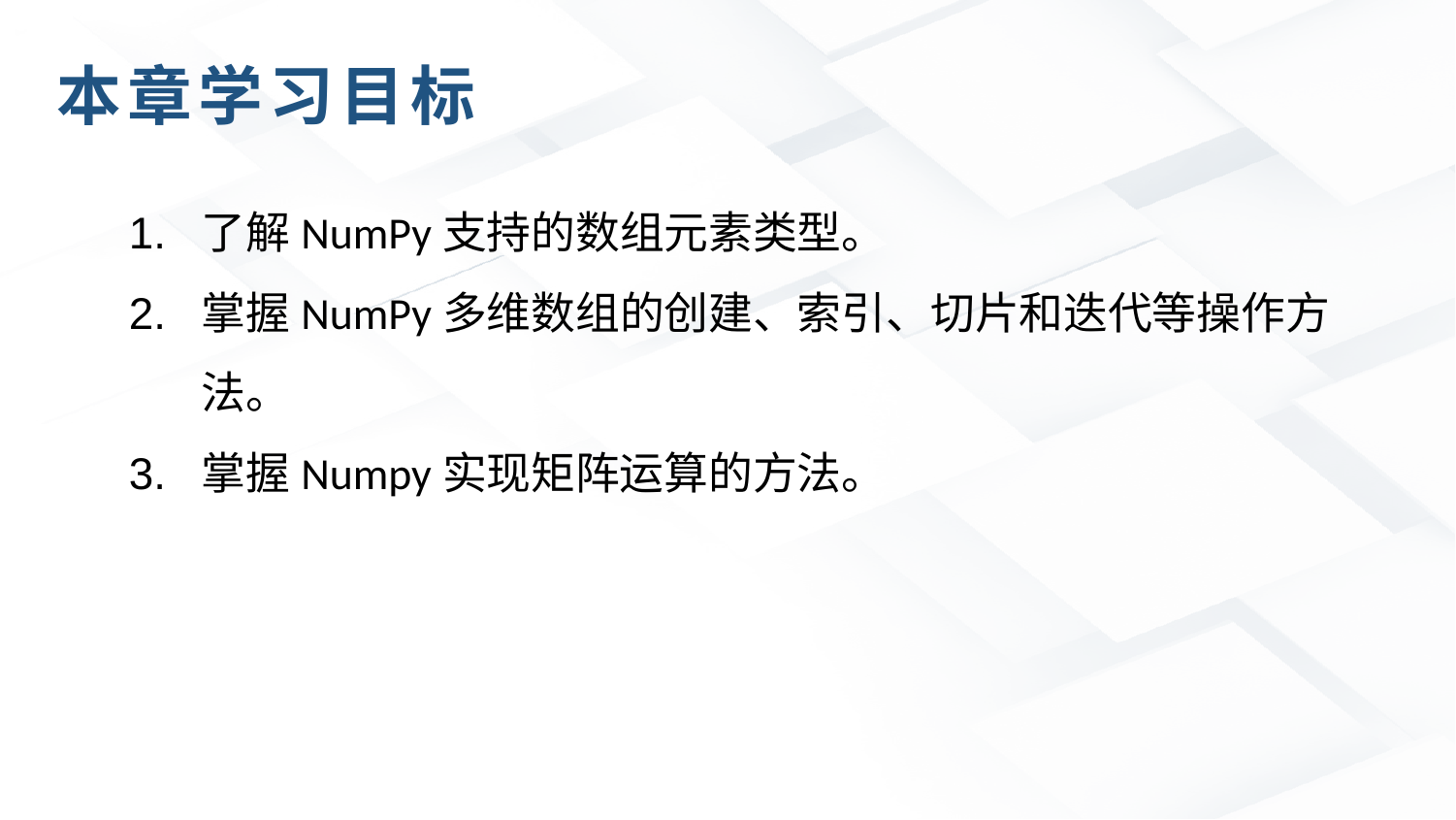

本章学习目标
了解NumPy支持的数组元素类型。
掌握NumPy多维数组的创建、索引、切片和迭代等操作方法。
掌握Numpy实现矩阵运算的方法。